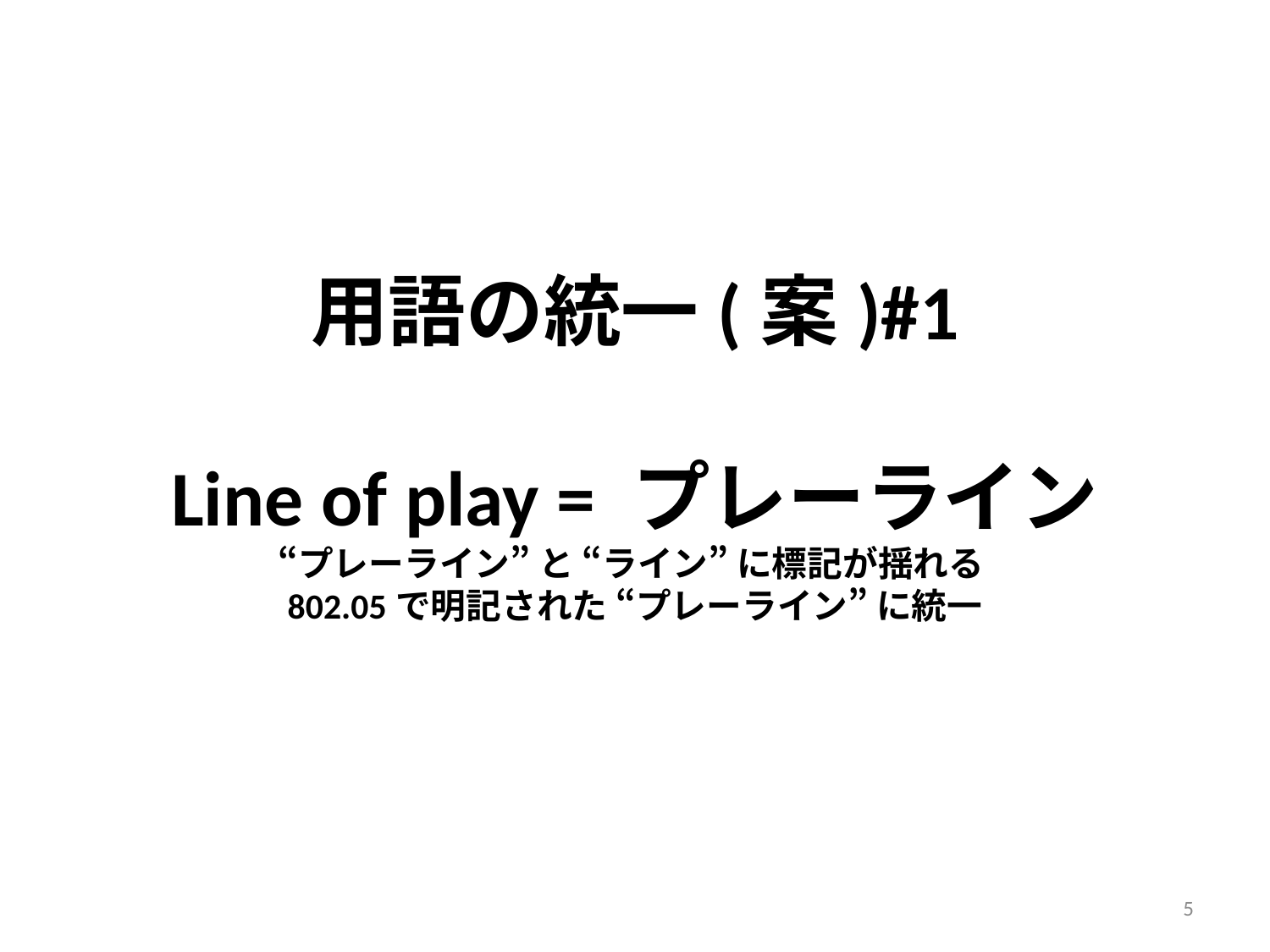

# 用語の統一(案)#1 Line of play = プレーライン “プレーライン” と “ライン” に標記が揺れる 802.05で明記された “プレーライン” に統一
5